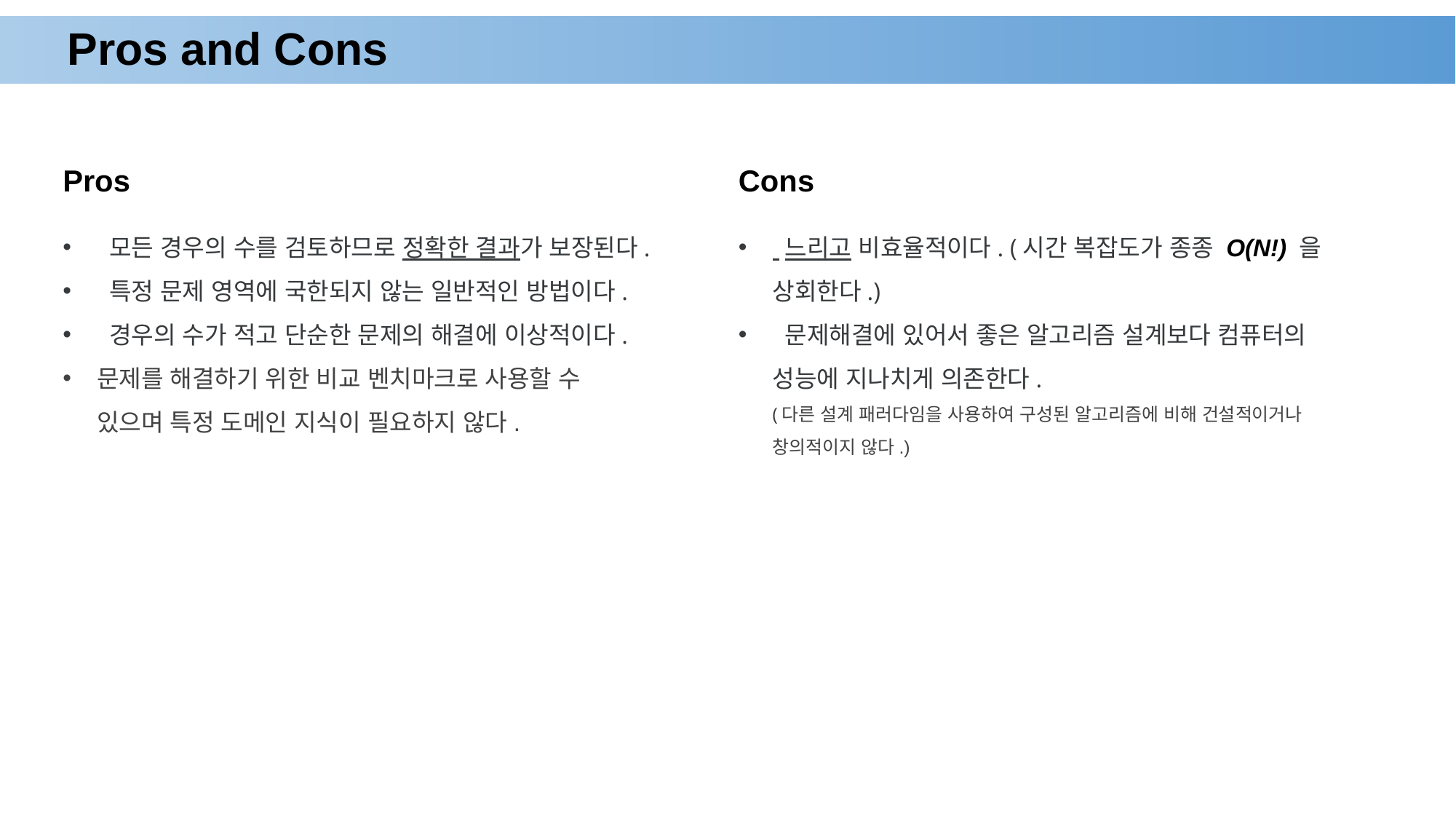

# Pros and Cons
Pros
Cons
 모든 경우의 수를 검토하므로 정확한 결과가 보장된다.
 특정 문제 영역에 국한되지 않는 일반적인 방법이다.
 경우의 수가 적고 단순한 문제의 해결에 이상적이다.
문제를 해결하기 위한 비교 벤치마크로 사용할 수 있으며 특정 도메인 지식이 필요하지 않다.
 느리고 비효율적이다. (시간 복잡도가 종종 O(N!) 을 상회한다.)
 문제해결에 있어서 좋은 알고리즘 설계보다 컴퓨터의 성능에 지나치게 의존한다.
(다른 설계 패러다임을 사용하여 구성된 알고리즘에 비해 건설적이거나 창의적이지 않다.)